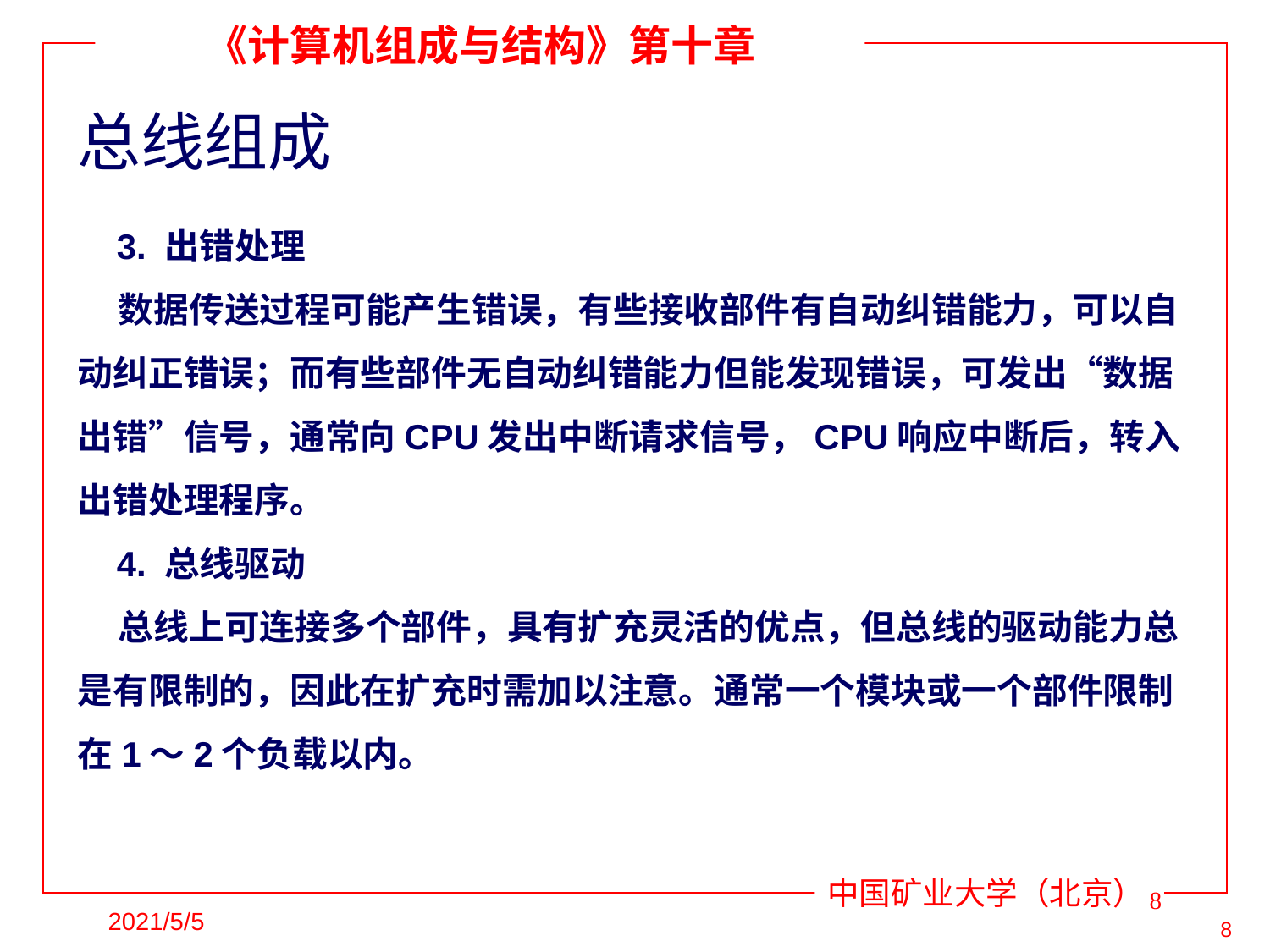

# 总线组成
    3. 出错处理
    数据传送过程可能产生错误，有些接收部件有自动纠错能力，可以自动纠正错误；而有些部件无自动纠错能力但能发现错误，可发出“数据出错”信号，通常向CPU发出中断请求信号，CPU响应中断后，转入出错处理程序。
    4. 总线驱动
    总线上可连接多个部件，具有扩充灵活的优点，但总线的驱动能力总是有限制的，因此在扩充时需加以注意。通常一个模块或一个部件限制在1～2个负载以内。
8
2021/5/5